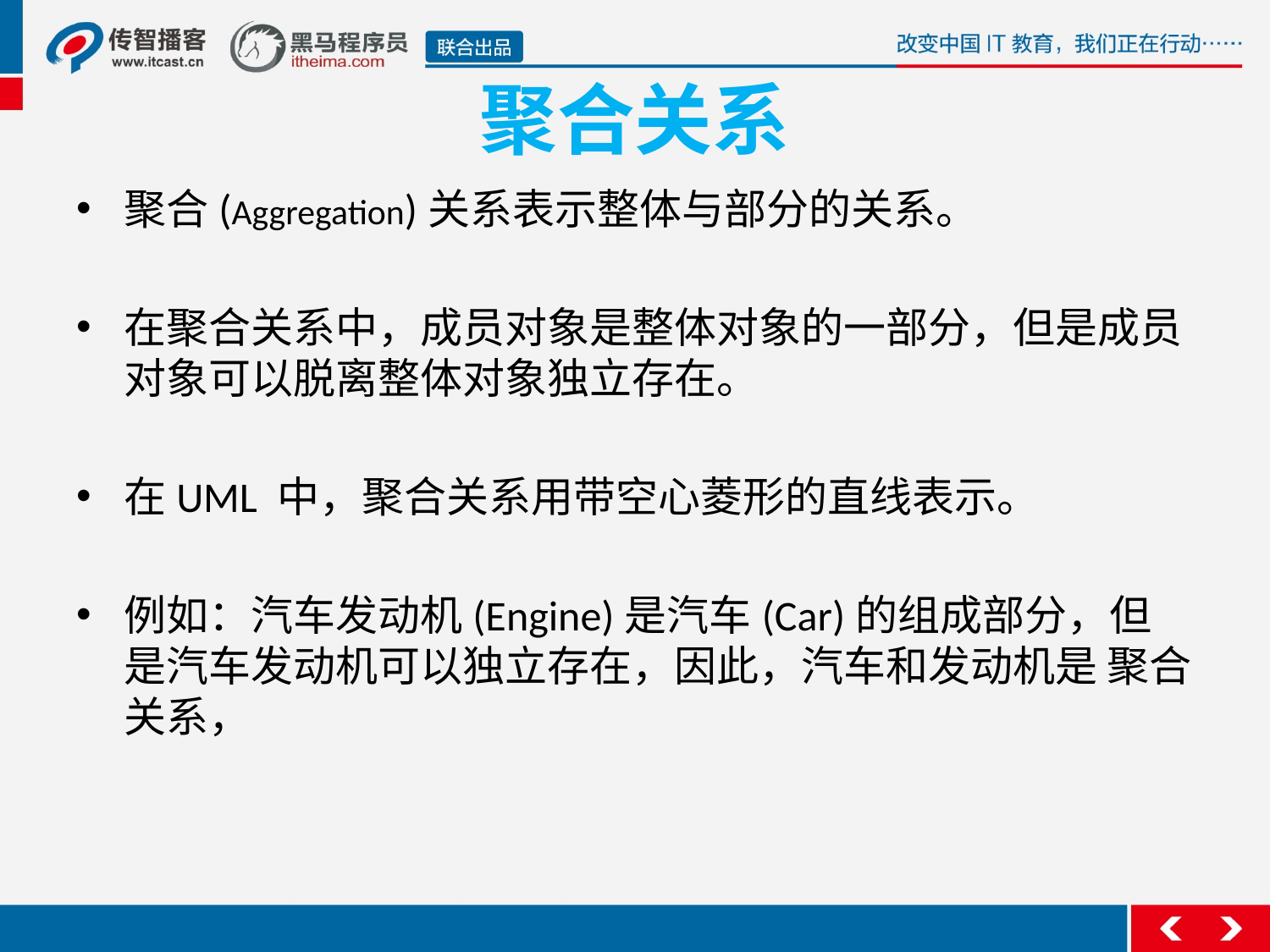

# 聚合关系
聚合(Aggregation)关系表示整体与部分的关系。

在聚合关系中，成员对象是整体对象的一部分，但是成员对象可以脱离整体对象独立存在。

在UML 中，聚合关系用带空心菱形的直线表示。

例如：汽车发动机(Engine)是汽车(Car)的组成部分，但是汽车发动机可以独立存在，因此，汽车和发动机是 聚合关系，